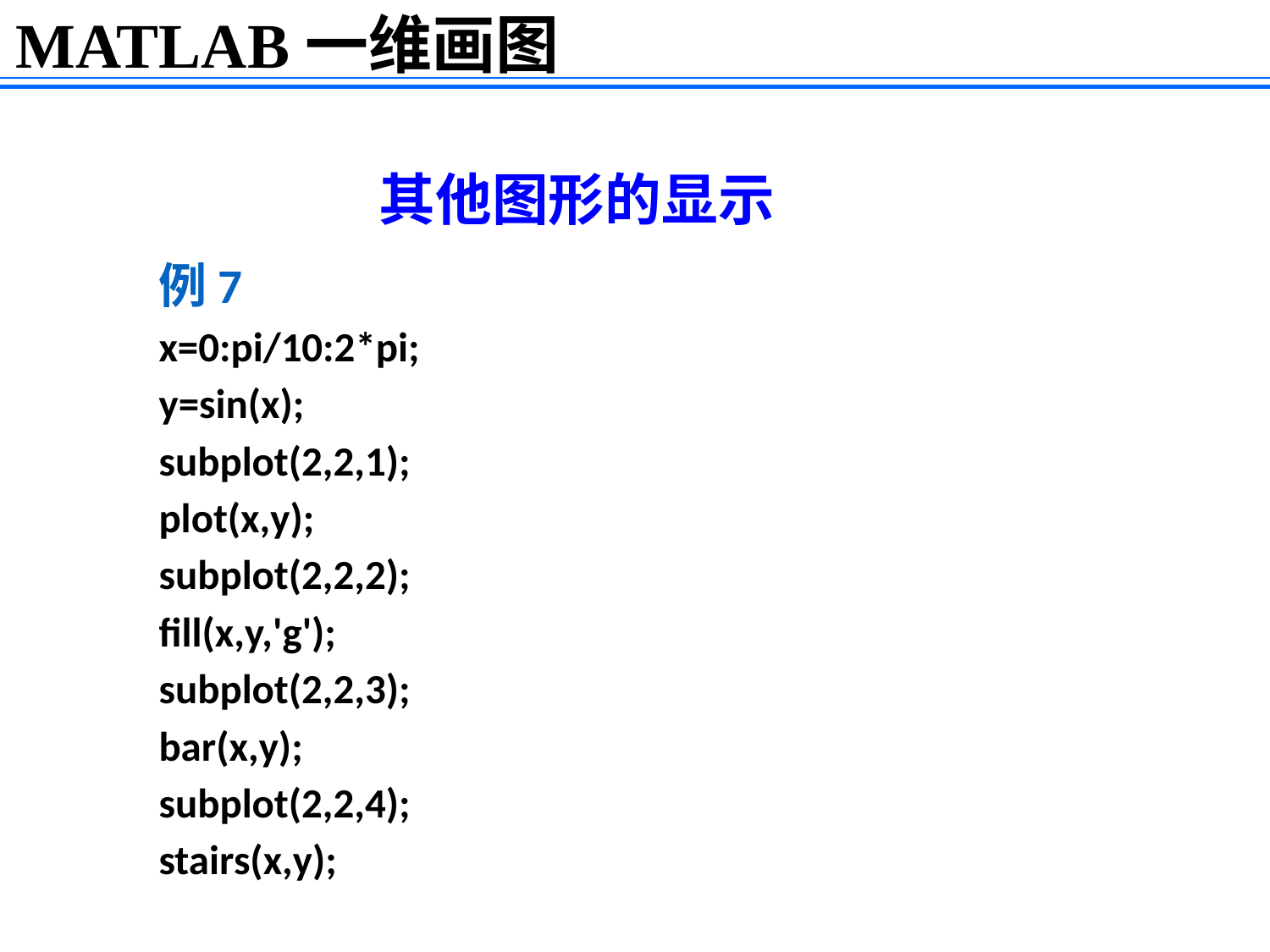

MATLAB一维画图

# 其他图形的显示
例7
x=0:pi/10:2*pi;
y=sin(x);
subplot(2,2,1);
plot(x,y);
subplot(2,2,2);
fill(x,y,'g');
subplot(2,2,3);
bar(x,y);
subplot(2,2,4);
stairs(x,y);